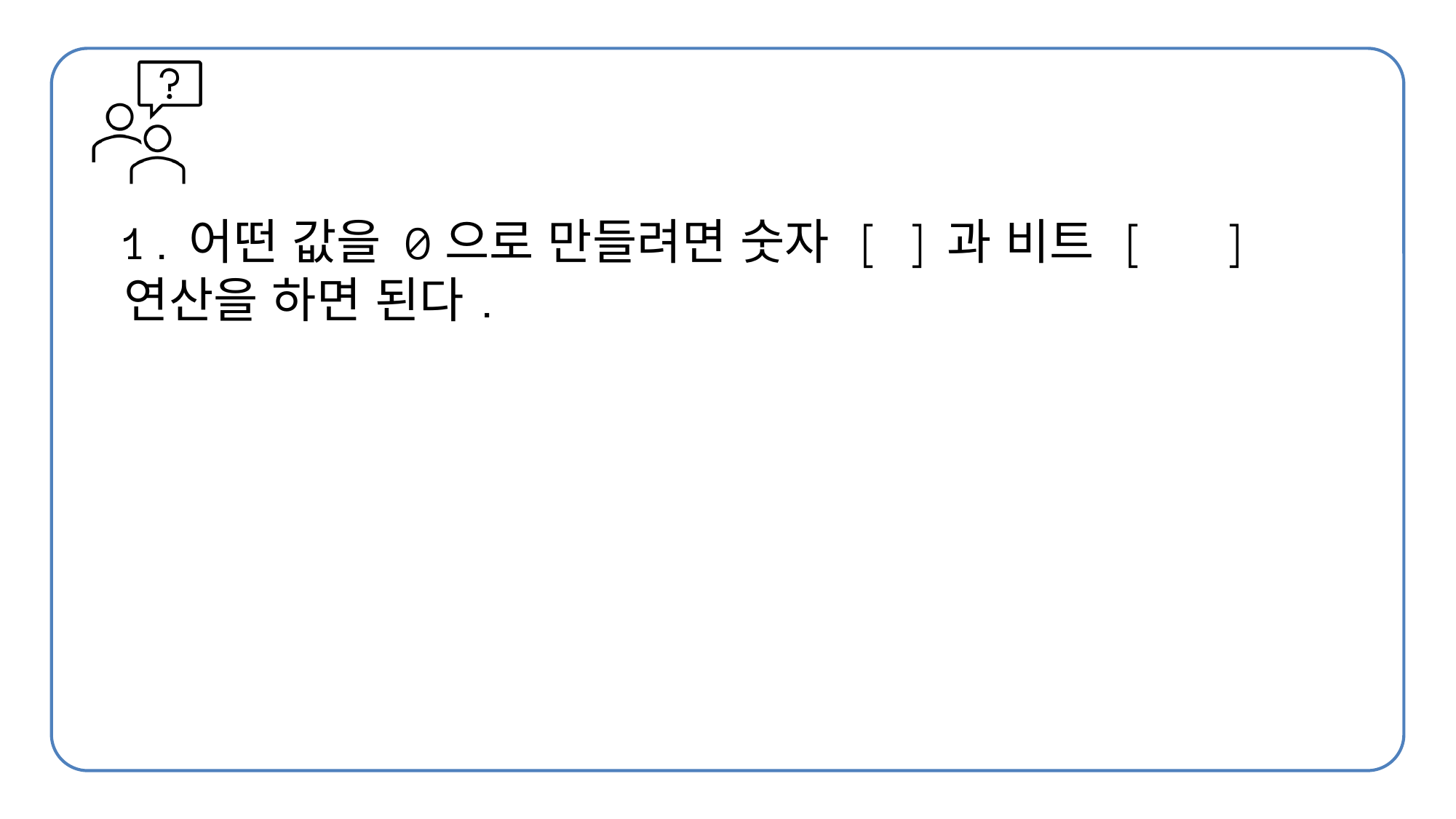

1.어떤 값을 0으로 만들려면 숫자 [ ]과 비트 [   ] 연산을 하면 된다.